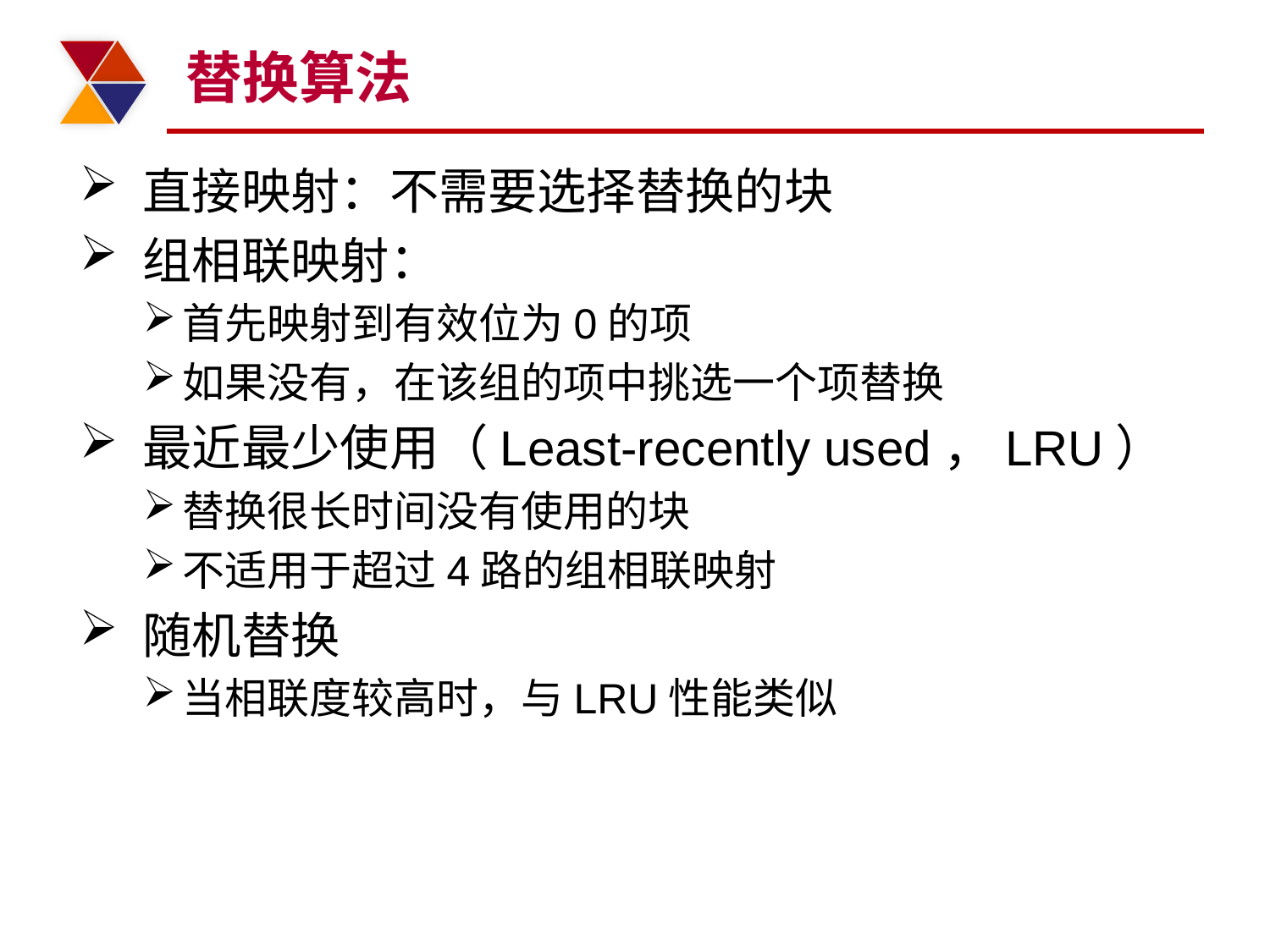

# 替换算法
直接映射：不需要选择替换的块
组相联映射：
首先映射到有效位为0的项
如果没有，在该组的项中挑选一个项替换
最近最少使用（Least-recently used，LRU）
替换很长时间没有使用的块
不适用于超过4路的组相联映射
随机替换
当相联度较高时，与LRU性能类似